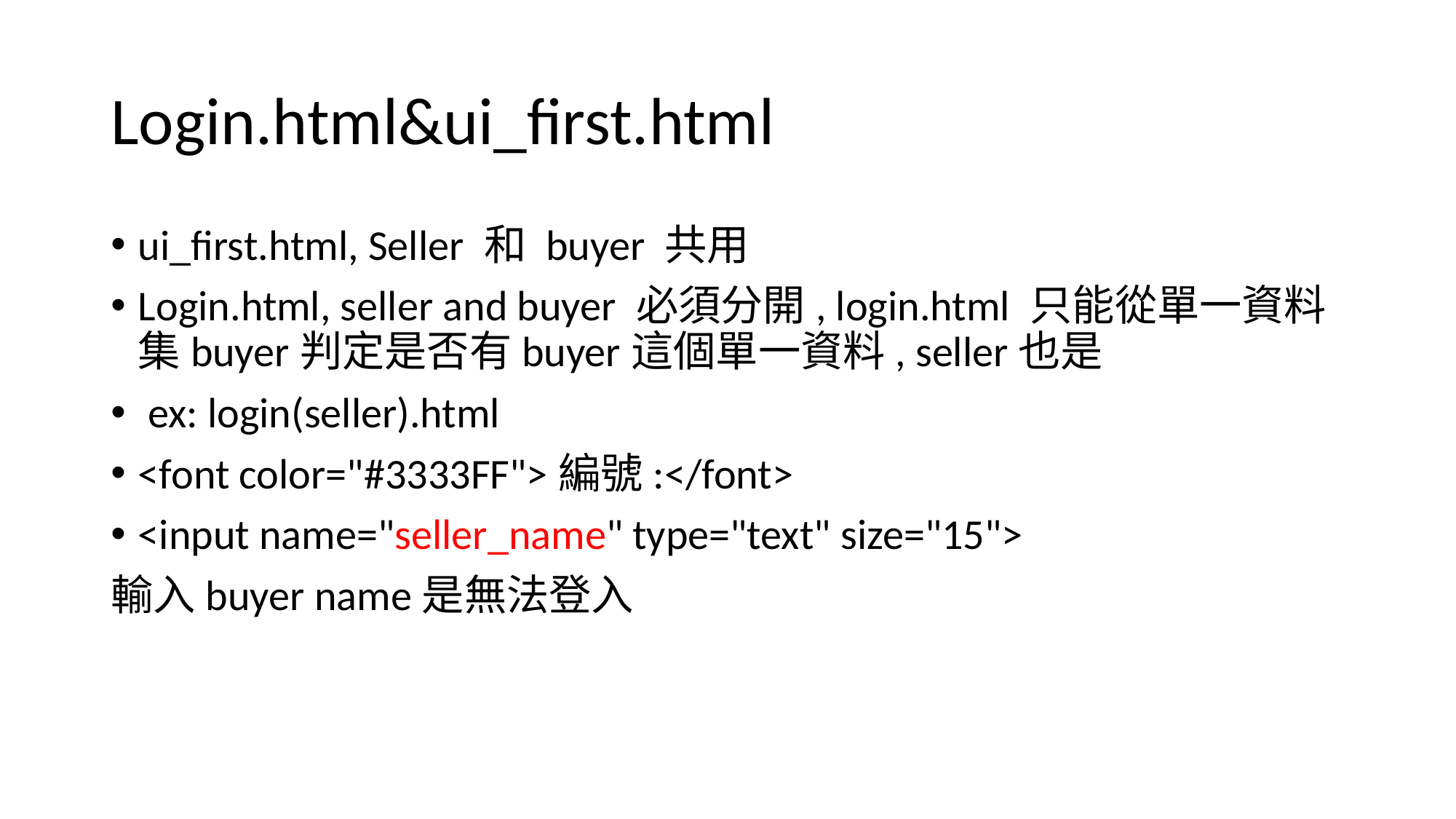

# Login.html&ui_first.html
ui_first.html, Seller 和 buyer 共用
Login.html, seller and buyer 必須分開, login.html 只能從單一資料集buyer判定是否有buyer這個單一資料, seller也是
 ex: login(seller).html
<font color="#3333FF">編號:</font>
<input name="seller_name" type="text" size="15">
輸入buyer name是無法登入